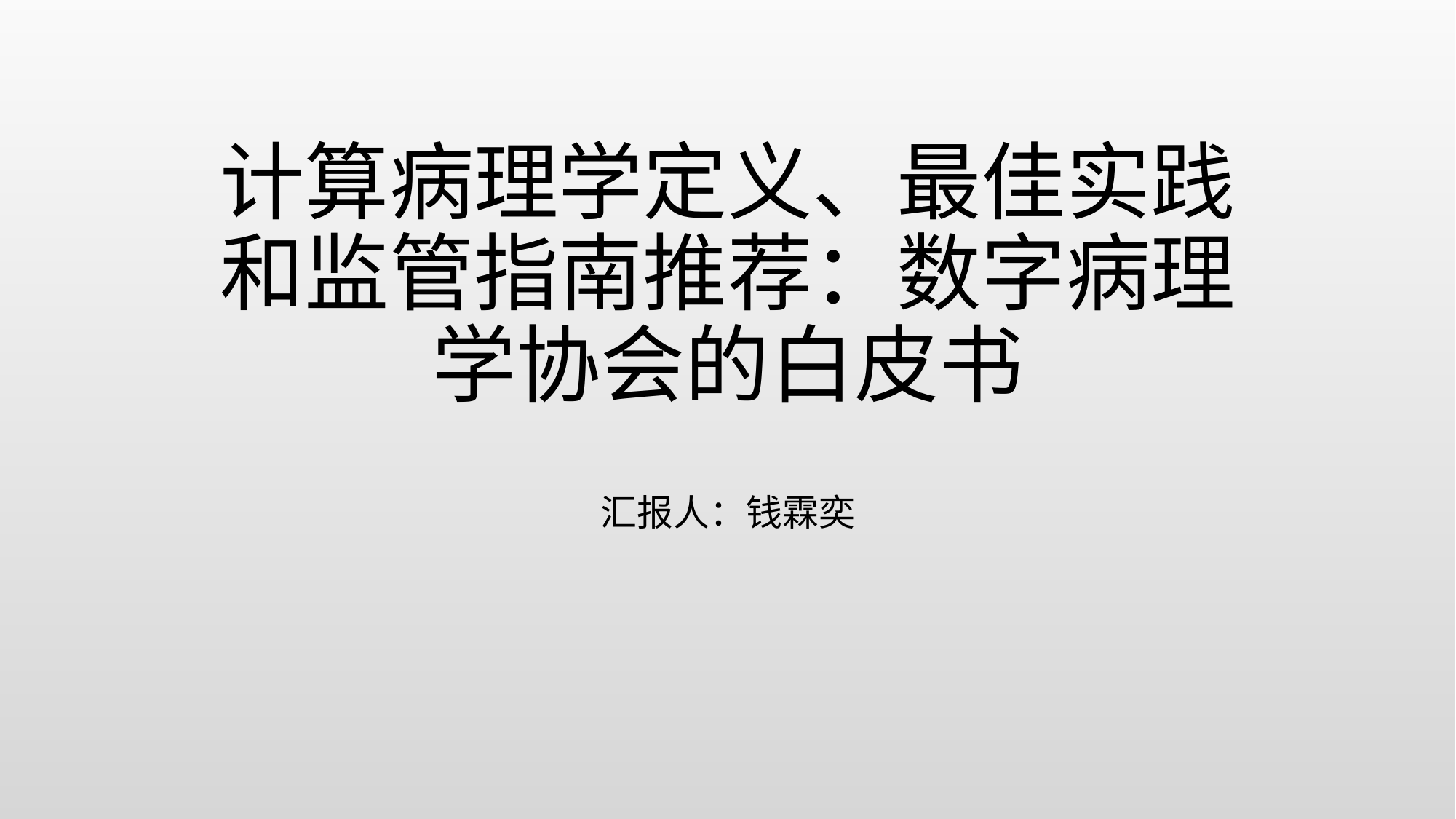

# 计算病理学定义、最佳实践和监管指南推荐：数字病理学协会的白皮书

汇报人：钱霖奕